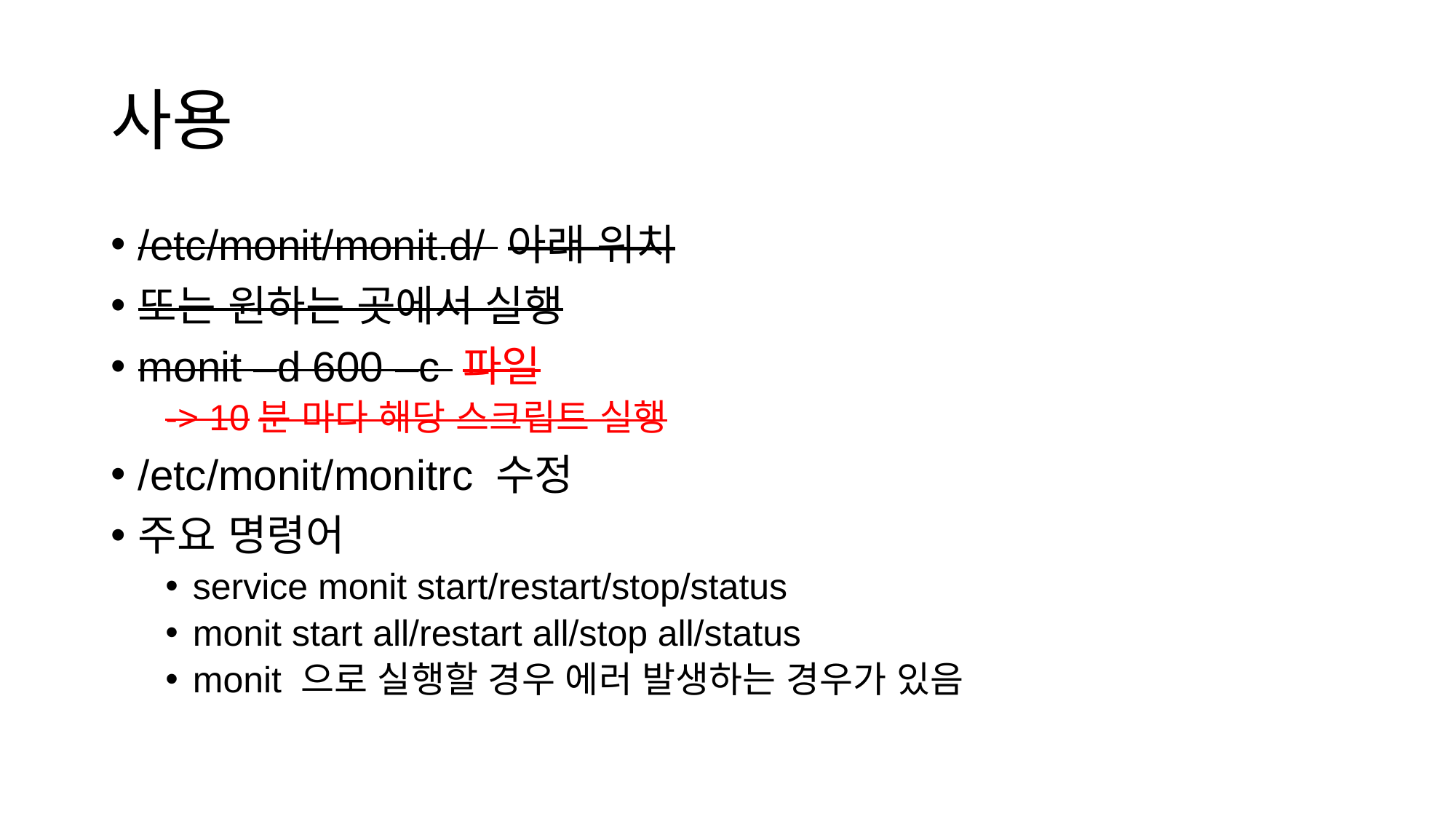

# 사용
/etc/monit/monit.d/ 아래 위치
또는 원하는 곳에서 실행
monit –d 600 –c 파일
-> 10분 마다 해당 스크립트 실행
/etc/monit/monitrc 수정
주요 명령어
service monit start/restart/stop/status
monit start all/restart all/stop all/status
monit 으로 실행할 경우 에러 발생하는 경우가 있음